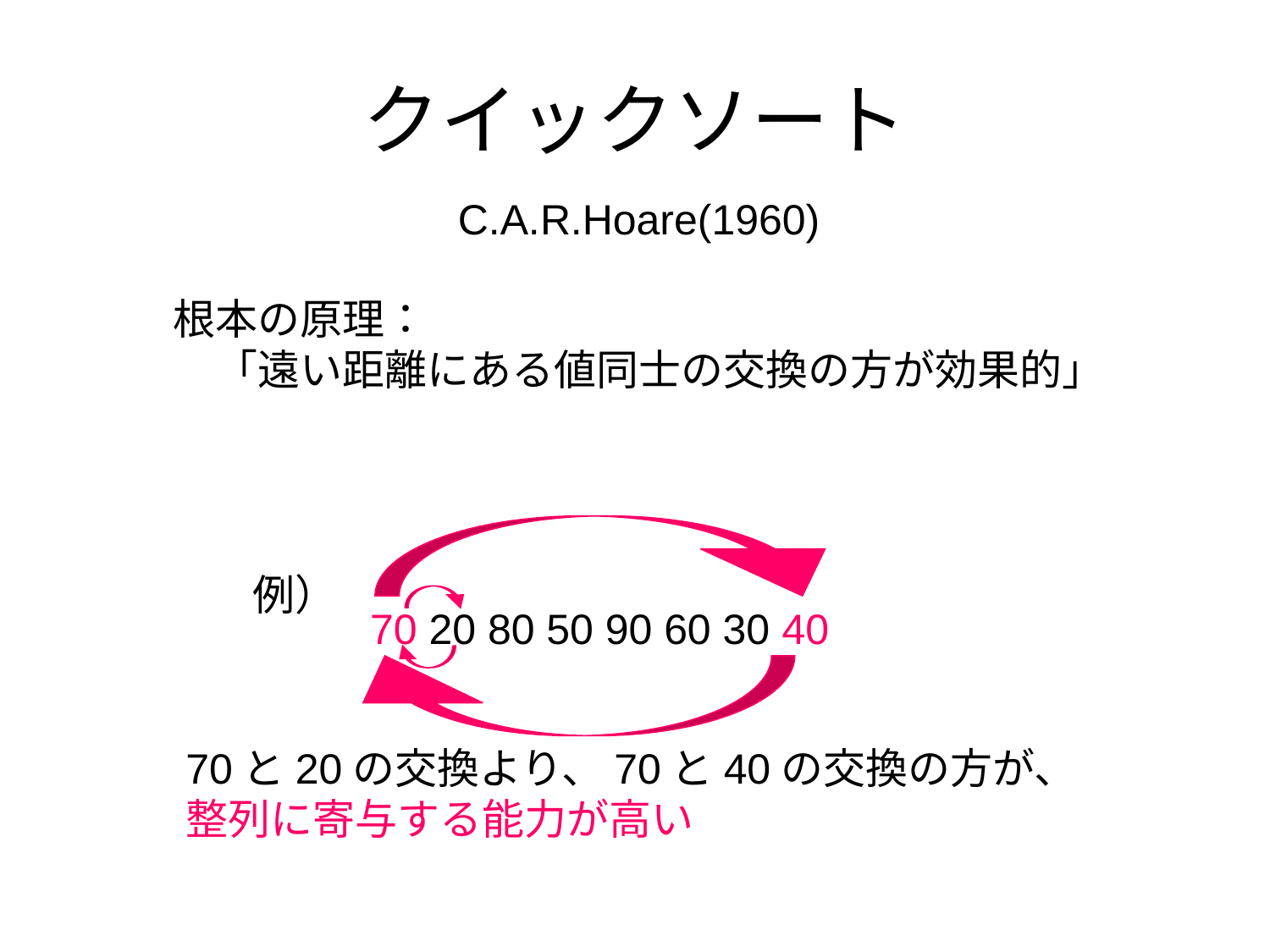

# クイックソート
C.A.R.Hoare(1960)
根本の原理：
　「遠い距離にある値同士の交換の方が効果的」

例）

70 20 80 50 90 60 30 40

70と20の交換より、70と40の交換の方が、
整列に寄与する能力が高い